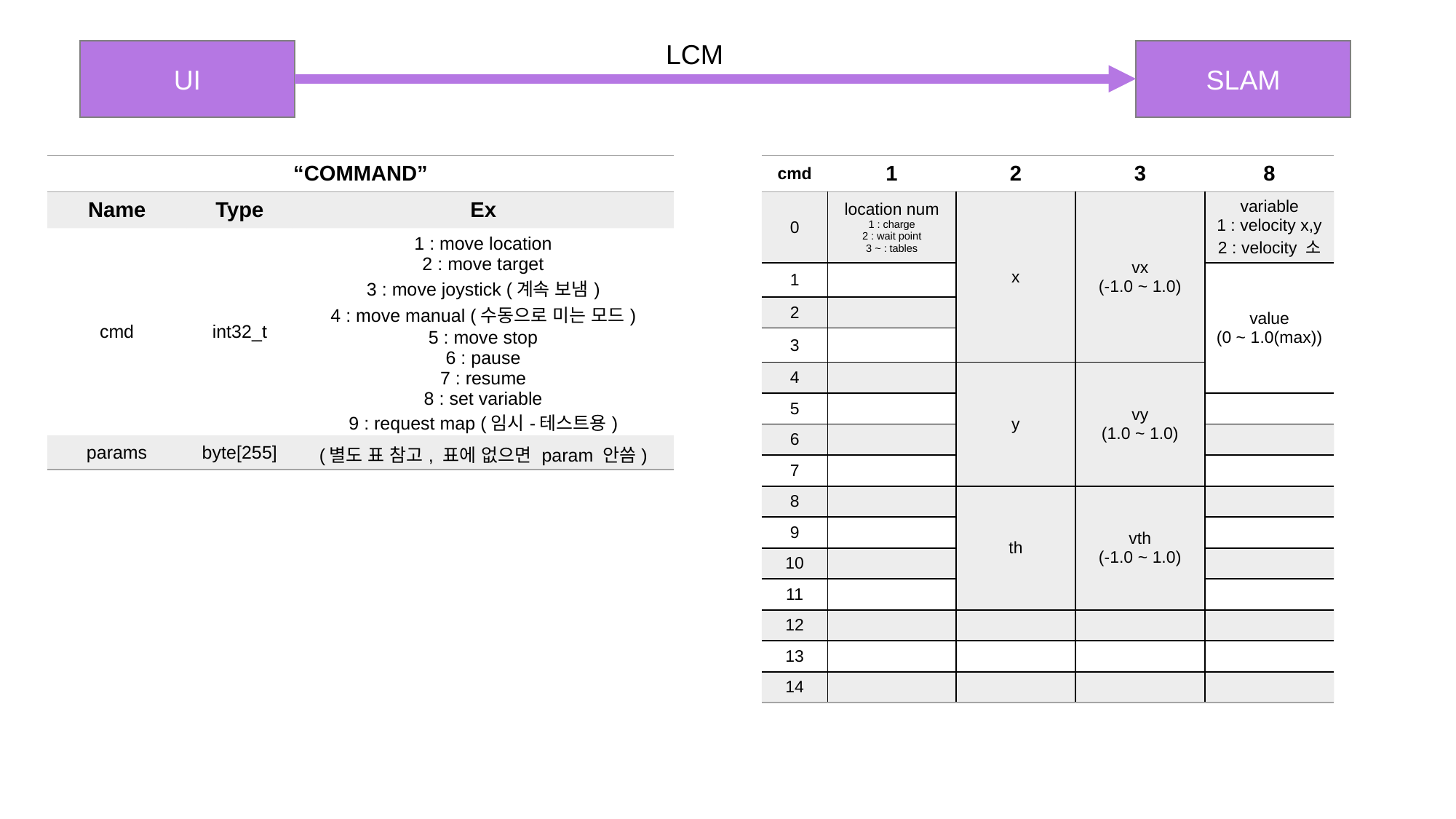

LCM
UI
SLAM
| “COMMAND” |  |  |
| --- | --- | --- |
| Name | Type | Ex |
| cmd | int32\_t | 1 : move location 2 : move target 3 : move joystick (계속 보냄) 4 : move manual (수동으로 미는 모드) 5 : move stop 6 : pause 7 : resume 8 : set variable 9 : request map (임시-테스트용) |
| params | byte[255] | (별도 표 참고, 표에 없으면 param 안씀) |
| cmd | 1 | 2 | 3 | 8 |
| --- | --- | --- | --- | --- |
| 0 | location num 1 : charge 2 : wait point 3 ~ : tables | x | vx (-1.0 ~ 1.0) | variable 1 : velocity x,y 2 : velocity 소 |
| 1 |  |  |  | value (0 ~ 1.0(max)) |
| 2 |  |  |  |  |
| 3 |  |  |  |  |
| 4 |  | y | vy (1.0 ~ 1.0) |  |
| 5 |  |  |  |  |
| 6 |  |  |  |  |
| 7 |  |  |  |  |
| 8 |  | th | vth (-1.0 ~ 1.0) |  |
| 9 |  |  |  |  |
| 10 |  |  |  |  |
| 11 |  |  |  |  |
| 12 |  |  |  |  |
| 13 |  |  |  |  |
| 14 |  |  |  |  |